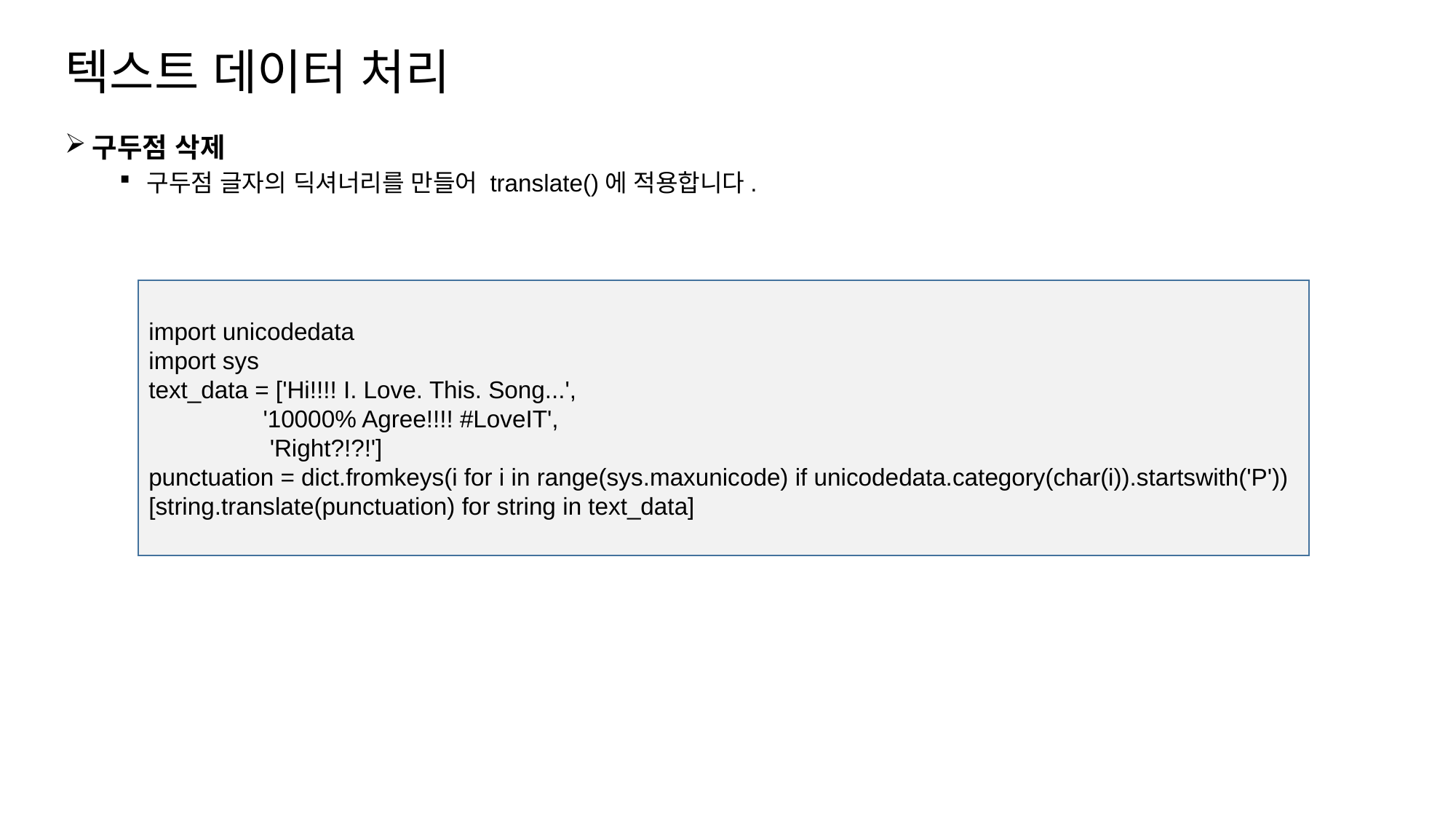

# 텍스트 데이터 처리
구두점 삭제
구두점 글자의 딕셔너리를 만들어 translate()에 적용합니다.
import unicodedata
import sys
text_data = ['Hi!!!! I. Love. This. Song...',
                 '10000% Agree!!!! #LoveIT',
                  'Right?!?!']
punctuation = dict.fromkeys(i for i in range(sys.maxunicode) if unicodedata.category(char(i)).startswith('P'))
[string.translate(punctuation) for string in text_data]